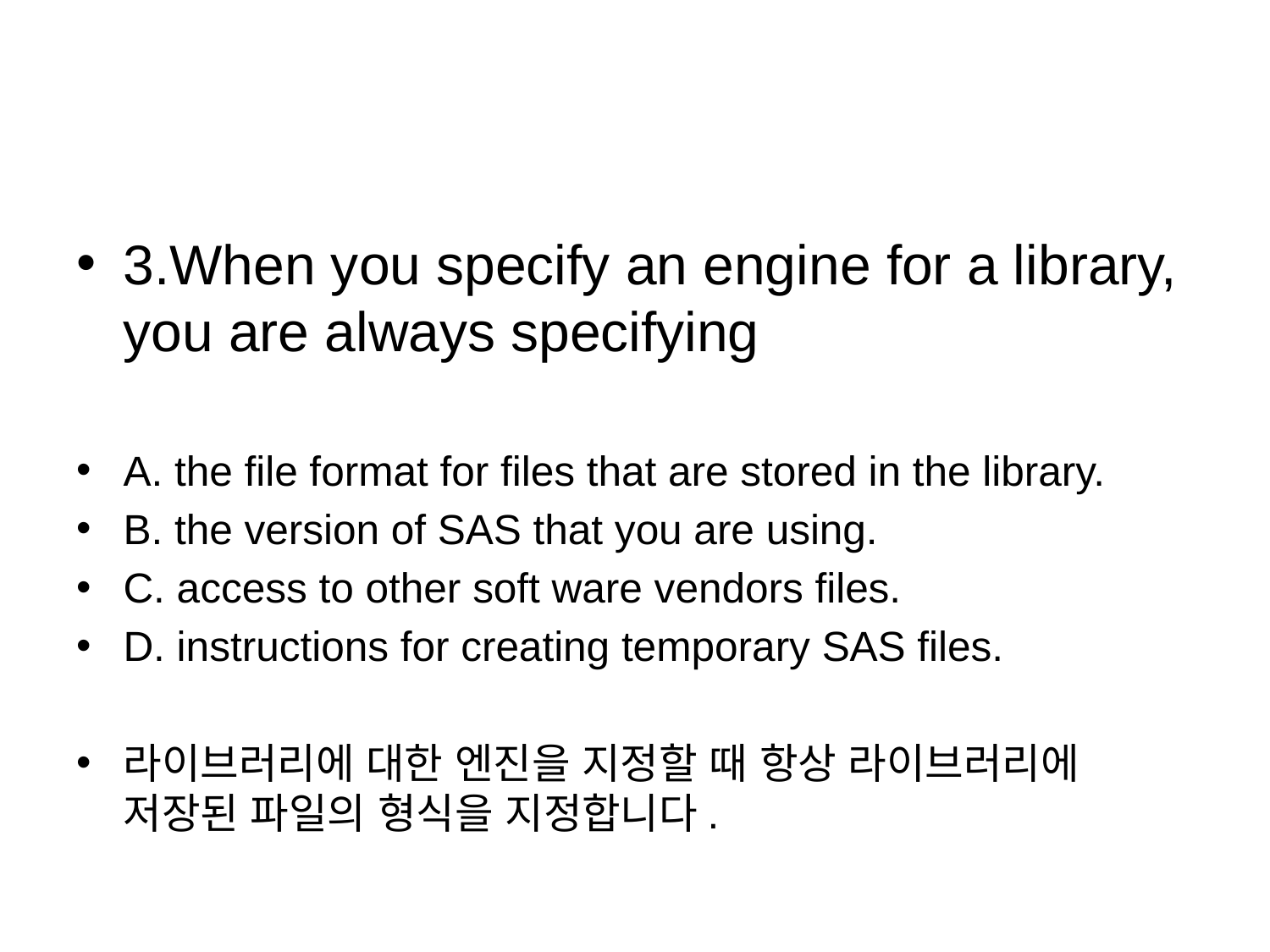

#
3.When you specify an engine for a library, you are always specifying

A. the file format for files that are stored in the library.
B. the version of SAS that you are using.
C. access to other soft ware vendors files.
D. instructions for creating temporary SAS files.

라이브러리에 대한 엔진을 지정할 때 항상 라이브러리에 저장된 파일의 형식을 지정합니다.